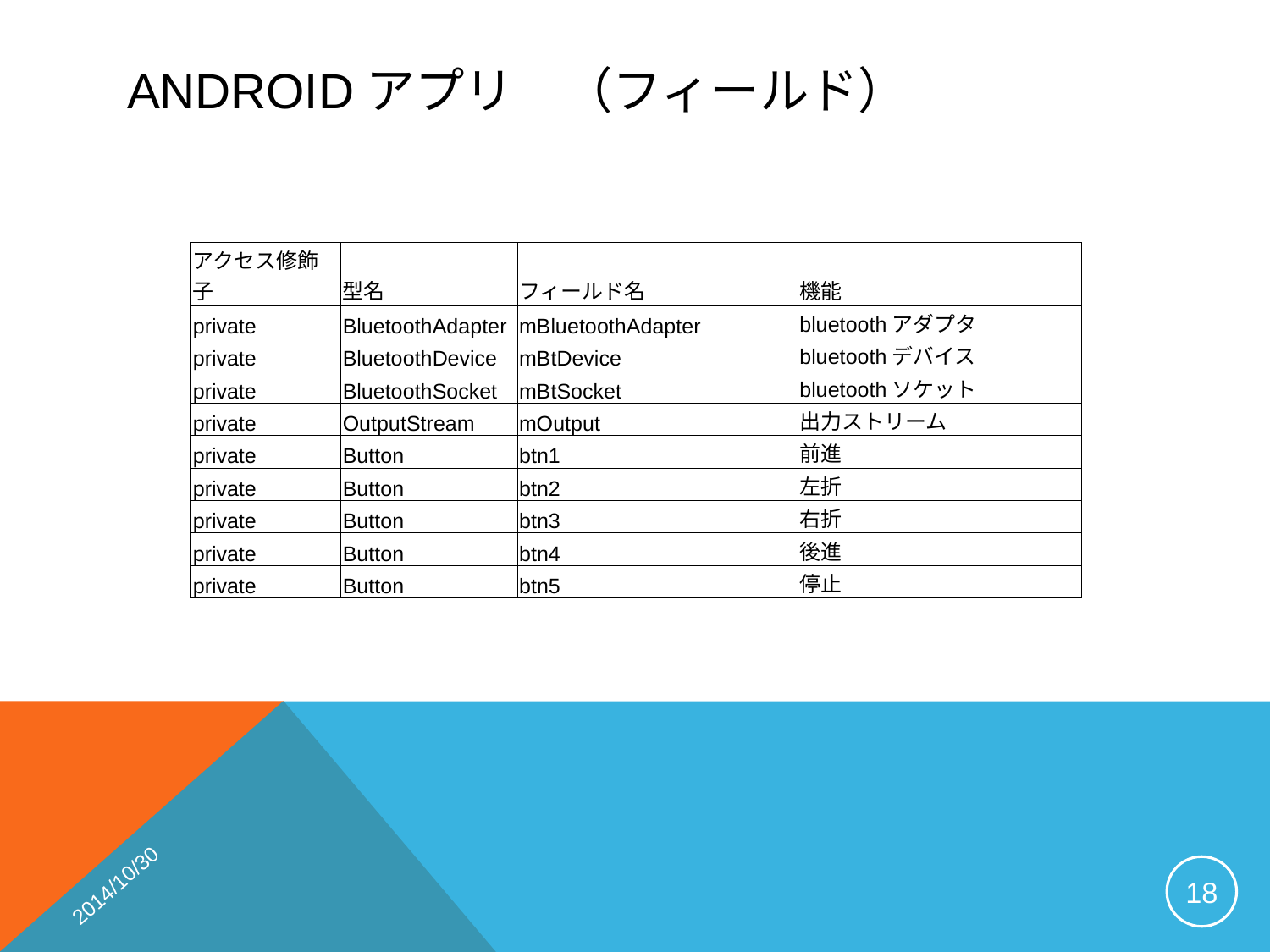

# Androidアプリ　（フィールド）
| アクセス修飾子 | 型名 | フィールド名 | 機能 |
| --- | --- | --- | --- |
| private | BluetoothAdapter | mBluetoothAdapter | bluetoothアダプタ |
| private | BluetoothDevice | mBtDevice | bluetoothデバイス |
| private | BluetoothSocket | mBtSocket | bluetoothソケット |
| private | OutputStream | mOutput | 出力ストリーム |
| private | Button | btn1 | 前進 |
| private | Button | btn2 | 左折 |
| private | Button | btn3 | 右折 |
| private | Button | btn4 | 後進 |
| private | Button | btn5 | 停止 |
2014/10/30
18